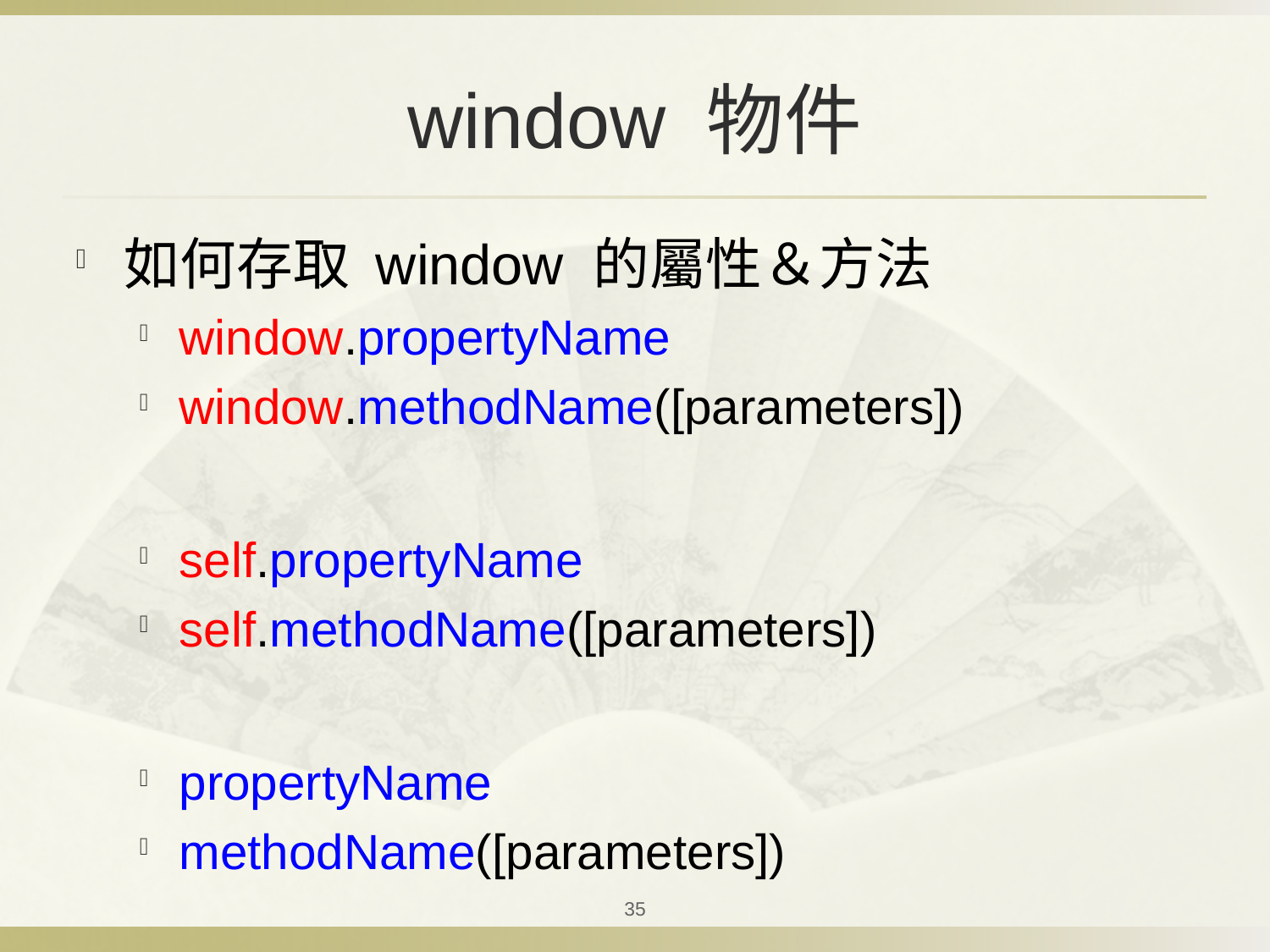

# window 物件
如何存取 window 的屬性＆方法
window.propertyName
window.methodName([parameters])

self.propertyName
self.methodName([parameters])

propertyName
methodName([parameters])
35